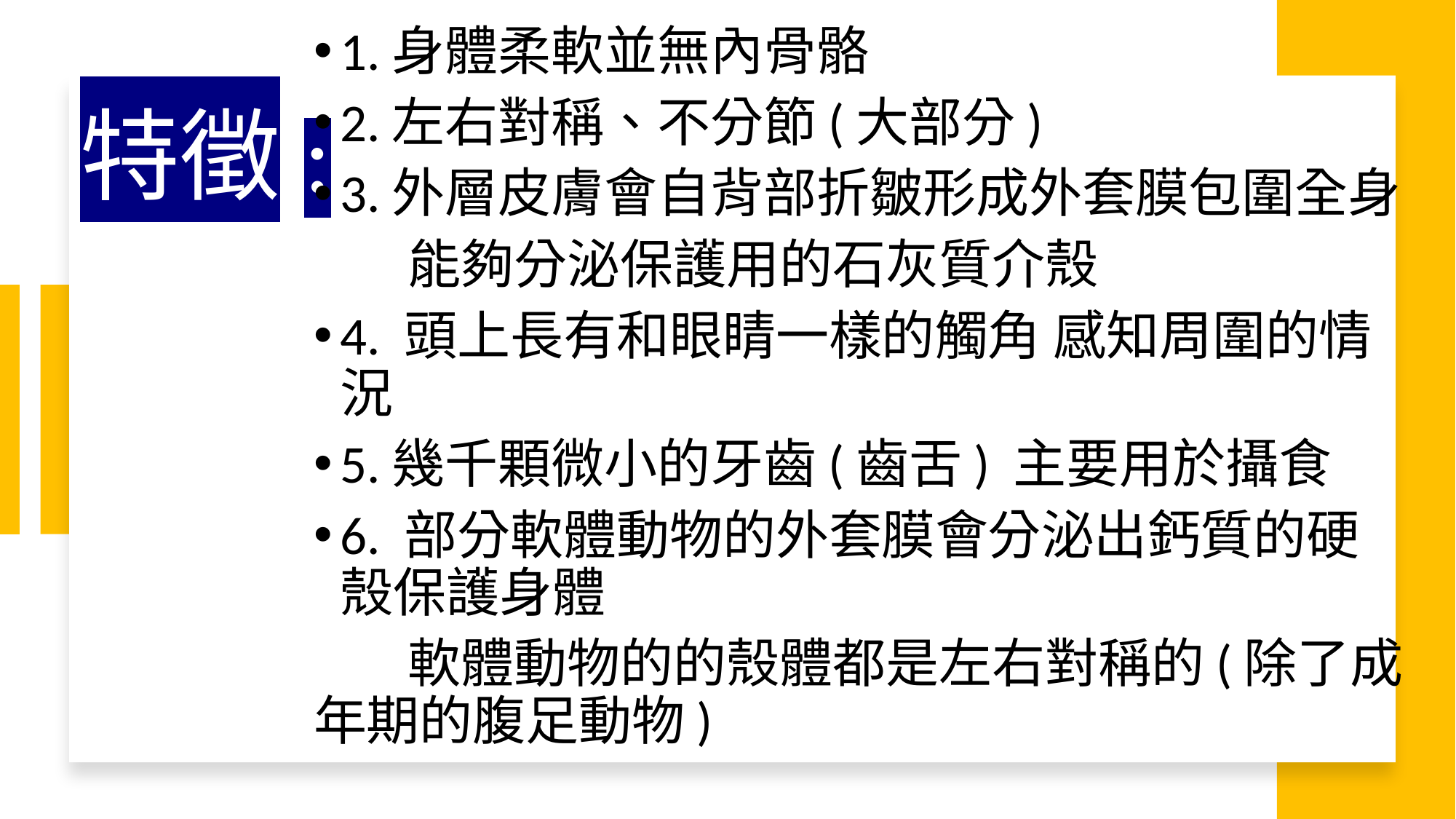

1.身體柔軟並無內骨骼
2.左右對稱、不分節(大部分)
3.外層皮膚會自背部折皺形成外套膜包圍全身
       能夠分泌保護用的石灰質介殼
4. 頭上長有和眼睛一樣的觸角 感知周圍的情況
5.幾千顆微小的牙齒(齒舌) 主要用於攝食
6. 部分軟體動物的外套膜會分泌出鈣質的硬殼保護身體
       軟體動物的的殼體都是左右對稱的(除了成年期的腹足動物)

# 特徵: